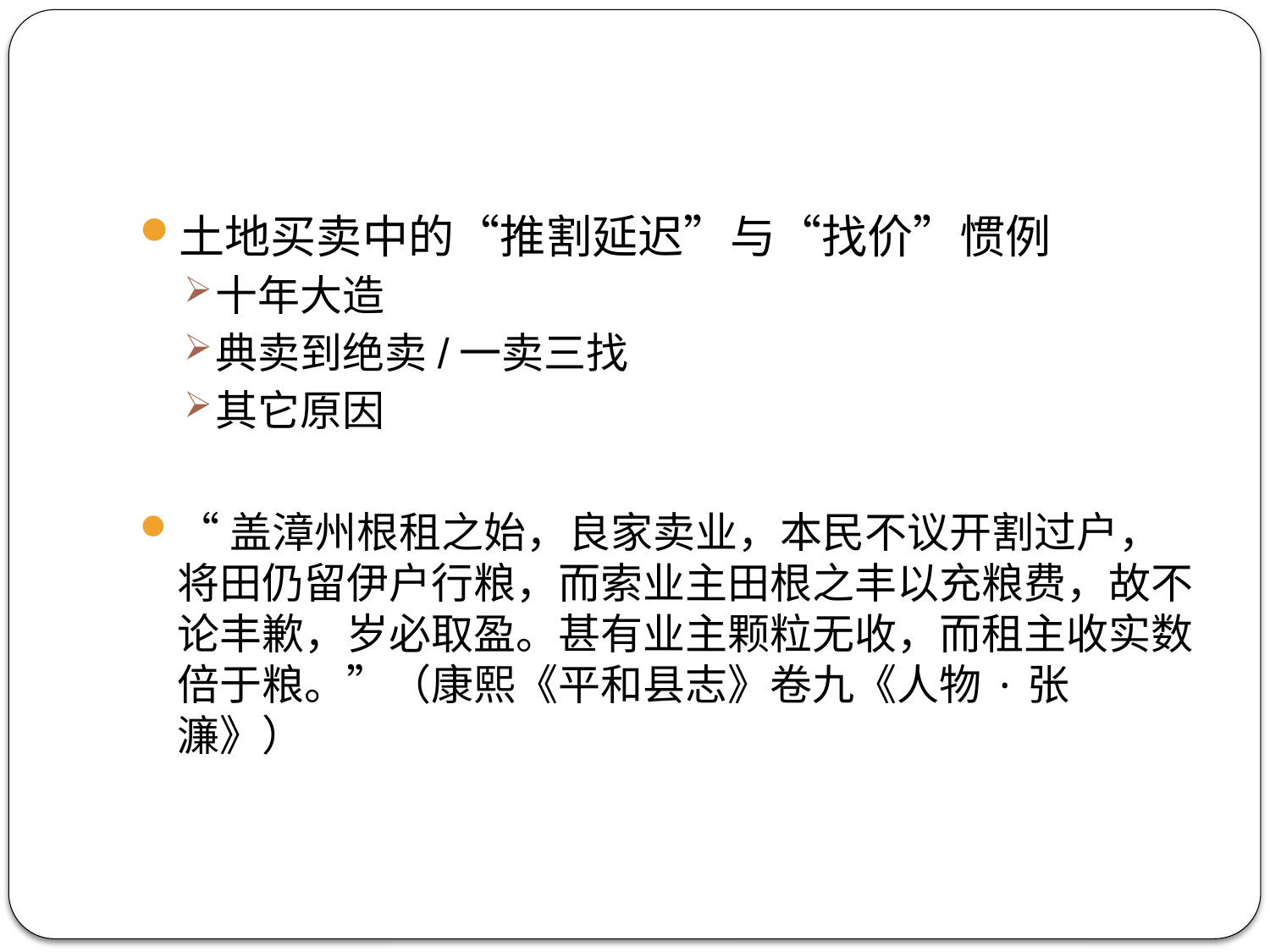

#
土地买卖中的“推割延迟”与“找价”惯例
十年大造
典卖到绝卖/一卖三找
其它原因

“盖漳州根租之始，良家卖业，本民不议开割过户，将田仍留伊户行粮，而索业主田根之丰以充粮费，故不论丰歉，岁必取盈。甚有业主颗粒无收，而租主收实数倍于粮。”（康熙《平和县志》卷九《人物·张濂》）